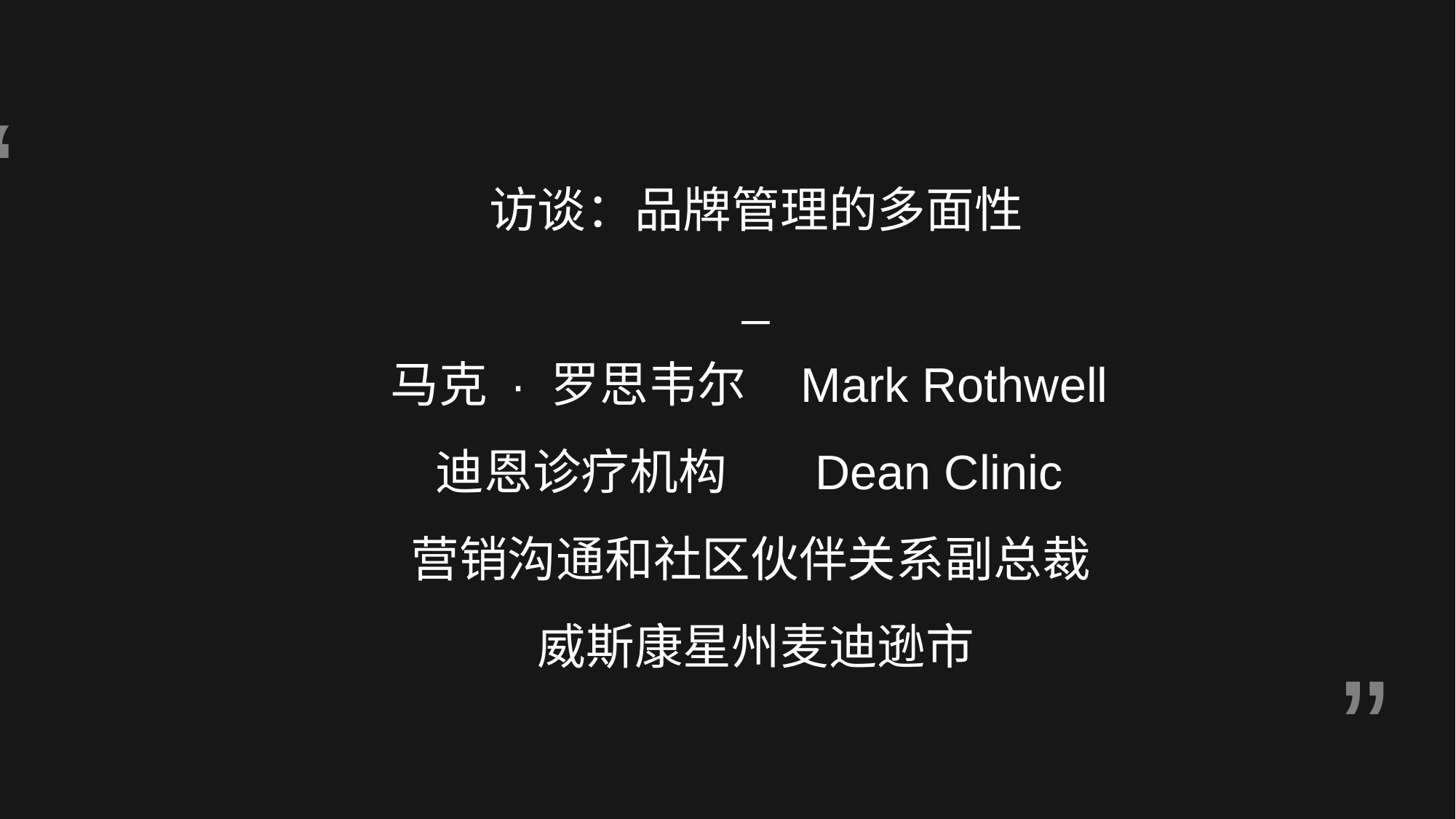

“
访谈：品牌管理的多面性
_
马克 · 罗思韦尔    Mark Rothwell
迪恩诊疗机构       Dean Clinic
营销沟通和社区伙伴关系副总裁
威斯康星州麦迪逊市
”